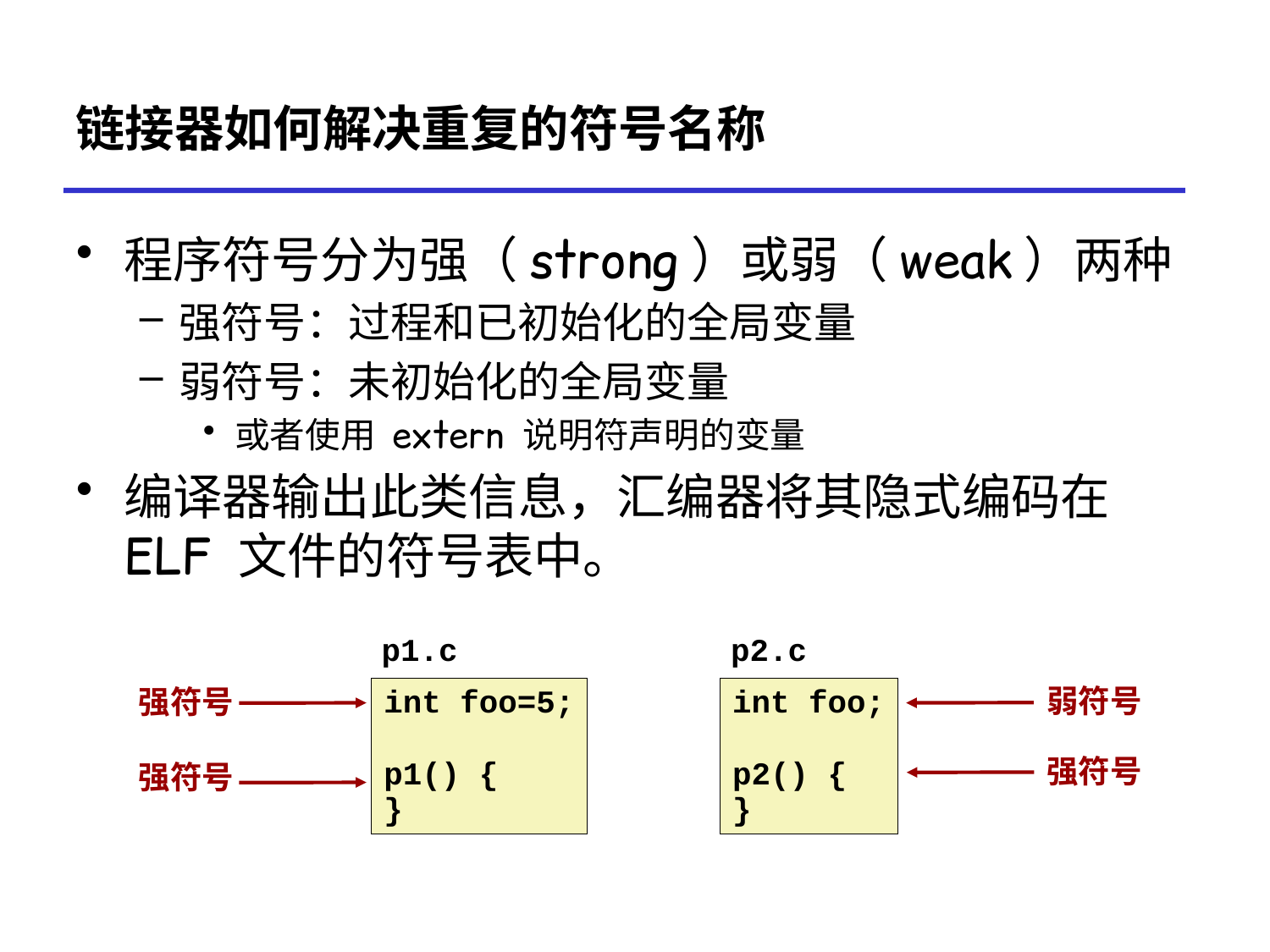

# 链接器如何解决重复的符号名称
程序符号分为强（strong）或弱（weak）两种
强符号：过程和已初始化的全局变量
弱符号：未初始化的全局变量
或者使用 extern 说明符声明的变量
编译器输出此类信息，汇编器将其隐式编码在 ELF 文件的符号表中。
p1.c
p2.c
弱符号
强符号
int foo=5;

p1() {
}
int foo;

p2() {
}

强符号
强符号